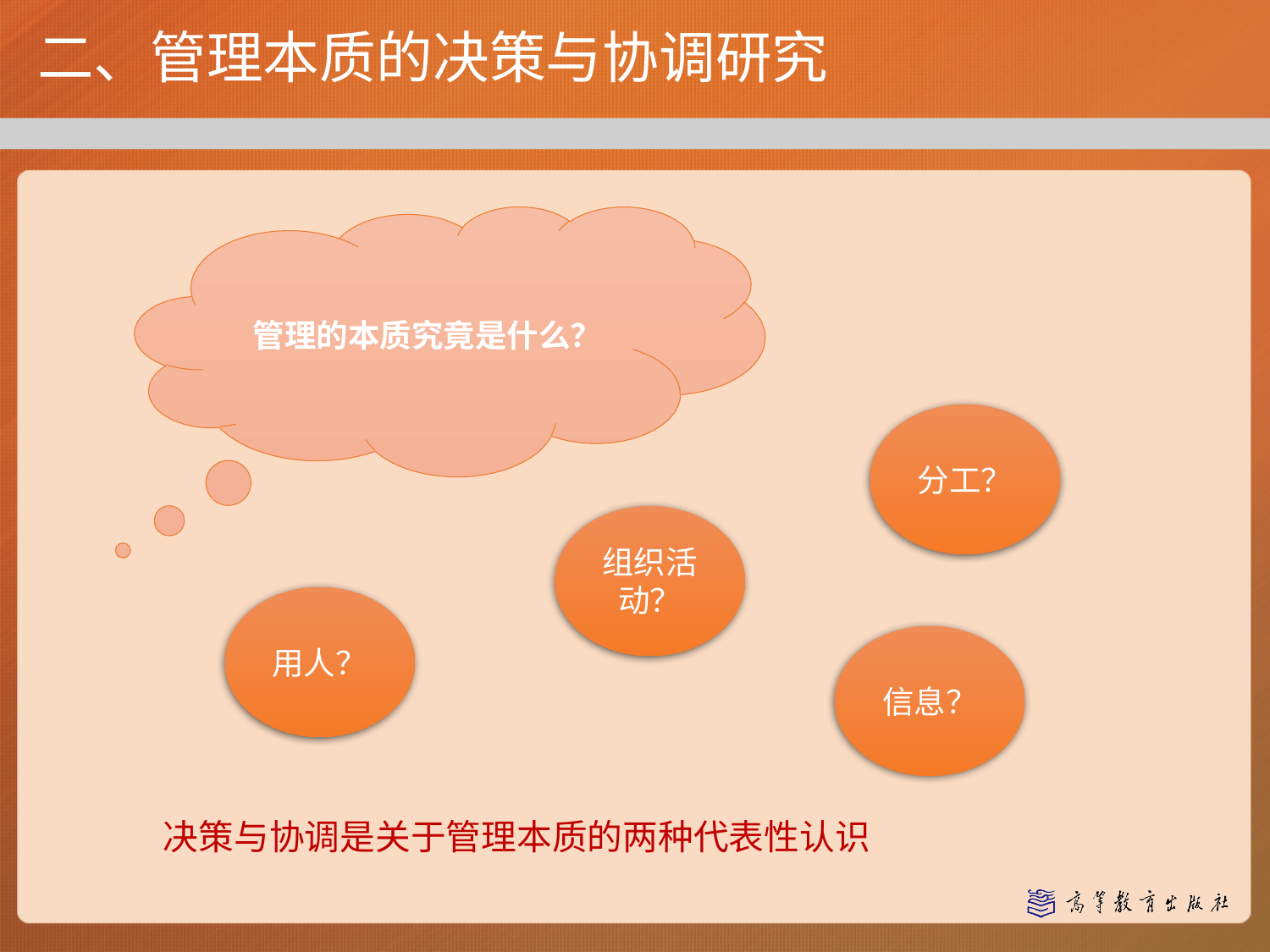

二、管理本质的决策与协调研究
管理的本质究竟是什么？
分工？
组织活动？
用人？
信息？
决策与协调是关于管理本质的两种代表性认识